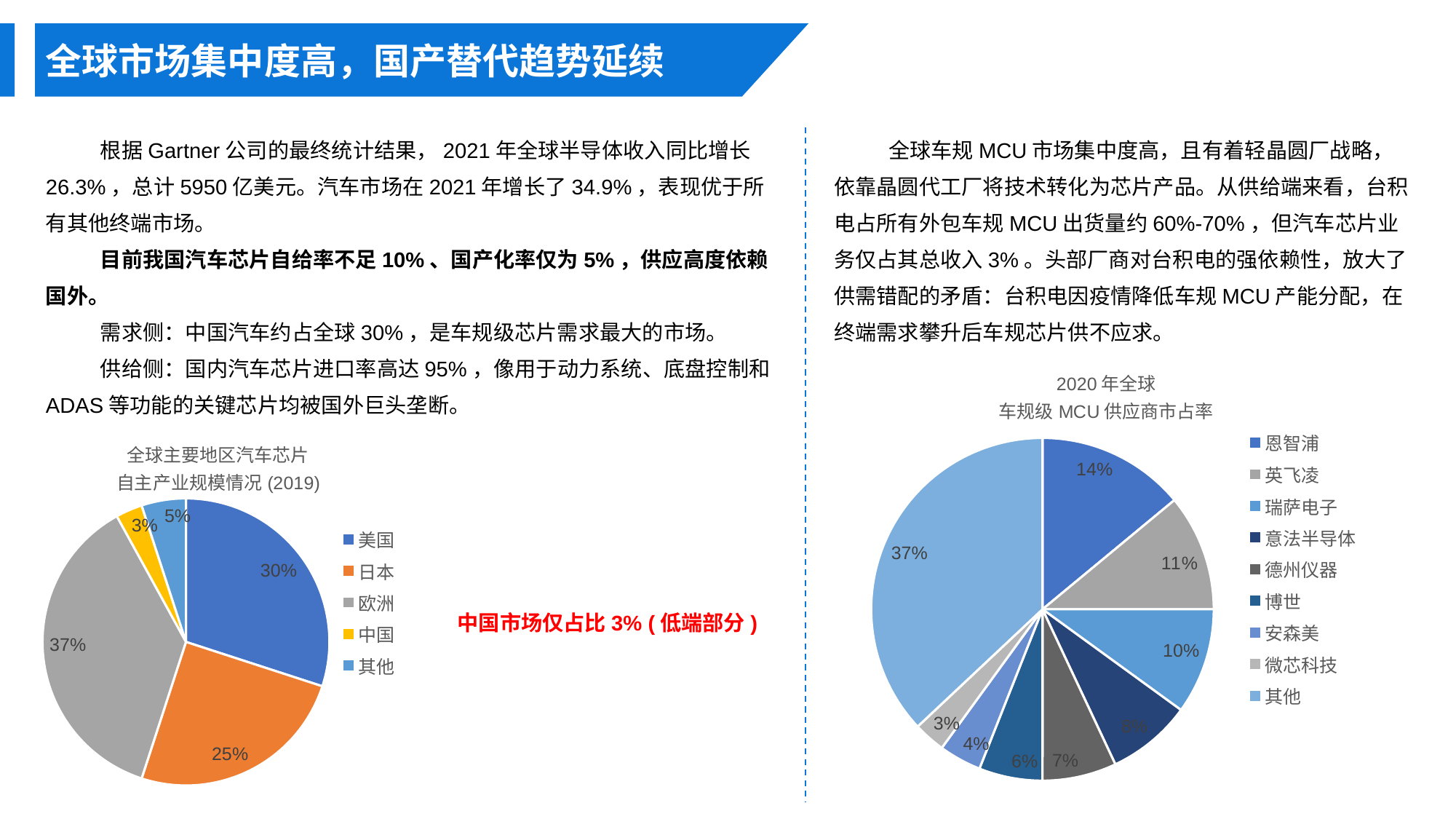

全球市场集中度高，国产替代趋势延续
根据Gartner公司的最终统计结果，2021年全球半导体收入同比增长26.3%，总计5950亿美元。汽车市场在2021年增长了34.9%，表现优于所有其他终端市场。
目前我国汽车芯片自给率不足10%、国产化率仅为5%，供应高度依赖国外。
需求侧：中国汽车约占全球30%，是车规级芯片需求最大的市场。
供给侧：国内汽车芯片进口率高达95%，像用于动力系统、底盘控制和ADAS等功能的关键芯片均被国外巨头垄断。
全球车规MCU市场集中度高，且有着轻晶圆厂战略，依靠晶圆代工厂将技术转化为芯片产品。从供给端来看，台积电占所有外包车规MCU出货量约60%-70%，但汽车芯片业务仅占其总收入3%。头部厂商对台积电的强依赖性，放大了供需错配的矛盾：台积电因疫情降低车规MCU产能分配，在终端需求攀升后车规芯片供不应求。

### Chart: 2020年全球
车规级MCU供应商市占率

| Category | 全球主要地区汽车芯片自主产业规模情况(2019) |
|---|---|
| 恩智浦 | 0.14 |
| 英飞凌 | 0.11 |
| 瑞萨电子 | 0.1 |
| 意法半导体 | 0.08 |
| 德州仪器 | 0.07 |
| 博世 | 0.06 |
| 安森美 | 0.04 |
| 微芯科技 | 0.03 |
| 其他 | 0.37 |

### Chart: 全球主要地区汽车芯片
自主产业规模情况(2019)

| Category | 全球主要地区汽车芯片自主产业规模情况(2019) |
|---|---|
| 美国 | 0.3 |
| 日本 | 0.25 |
| 欧洲 | 0.37 |
| 中国 | 0.03 |
| 其他 | 0.05 |
中国市场仅占比3% (低端部分)